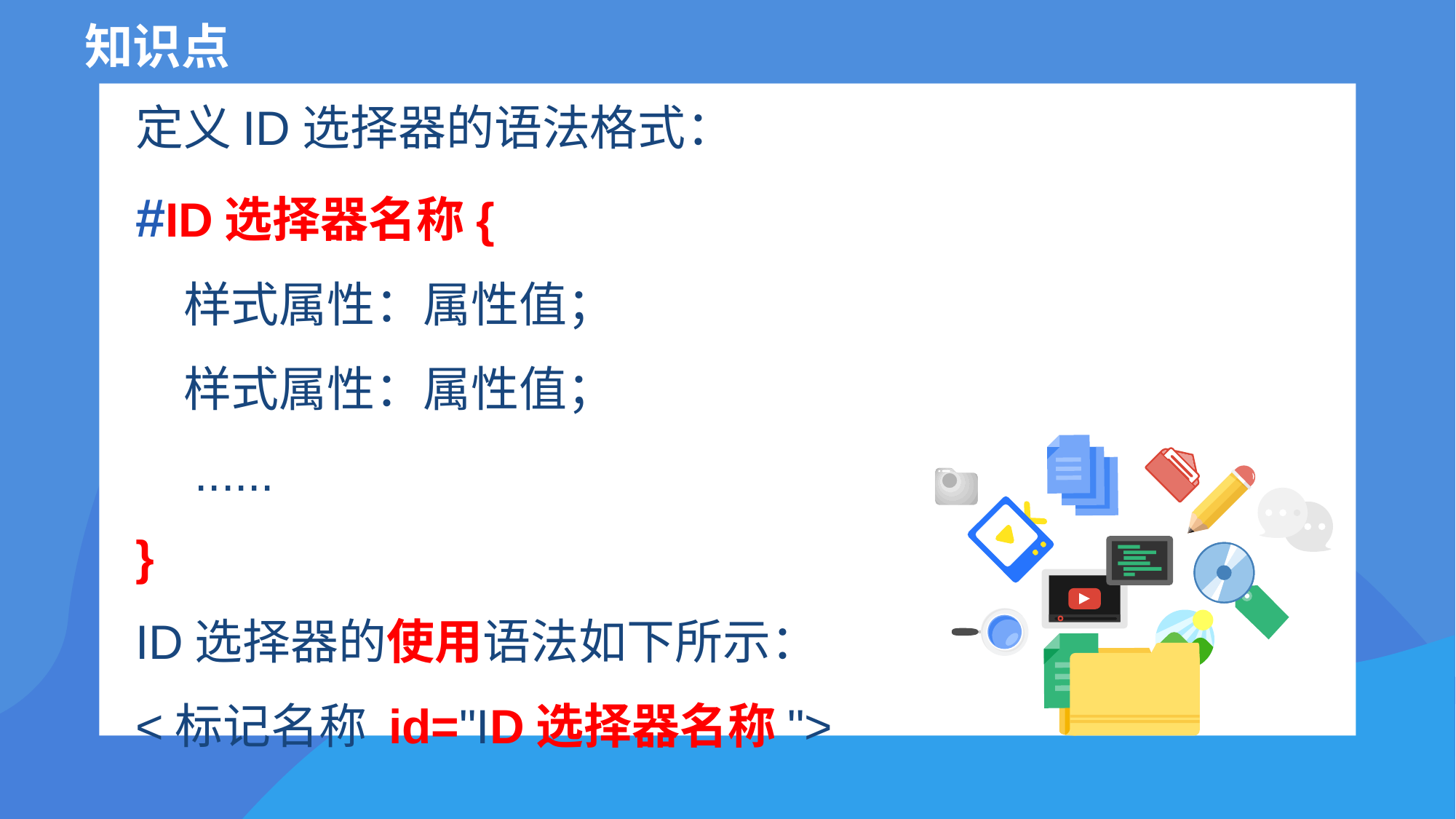

知识点
定义ID选择器的语法格式：
#ID选择器名称{
　样式属性：属性值；
　样式属性：属性值；
　......
}
ID选择器的使用语法如下所示：
<标记名称 id="ID选择器名称">